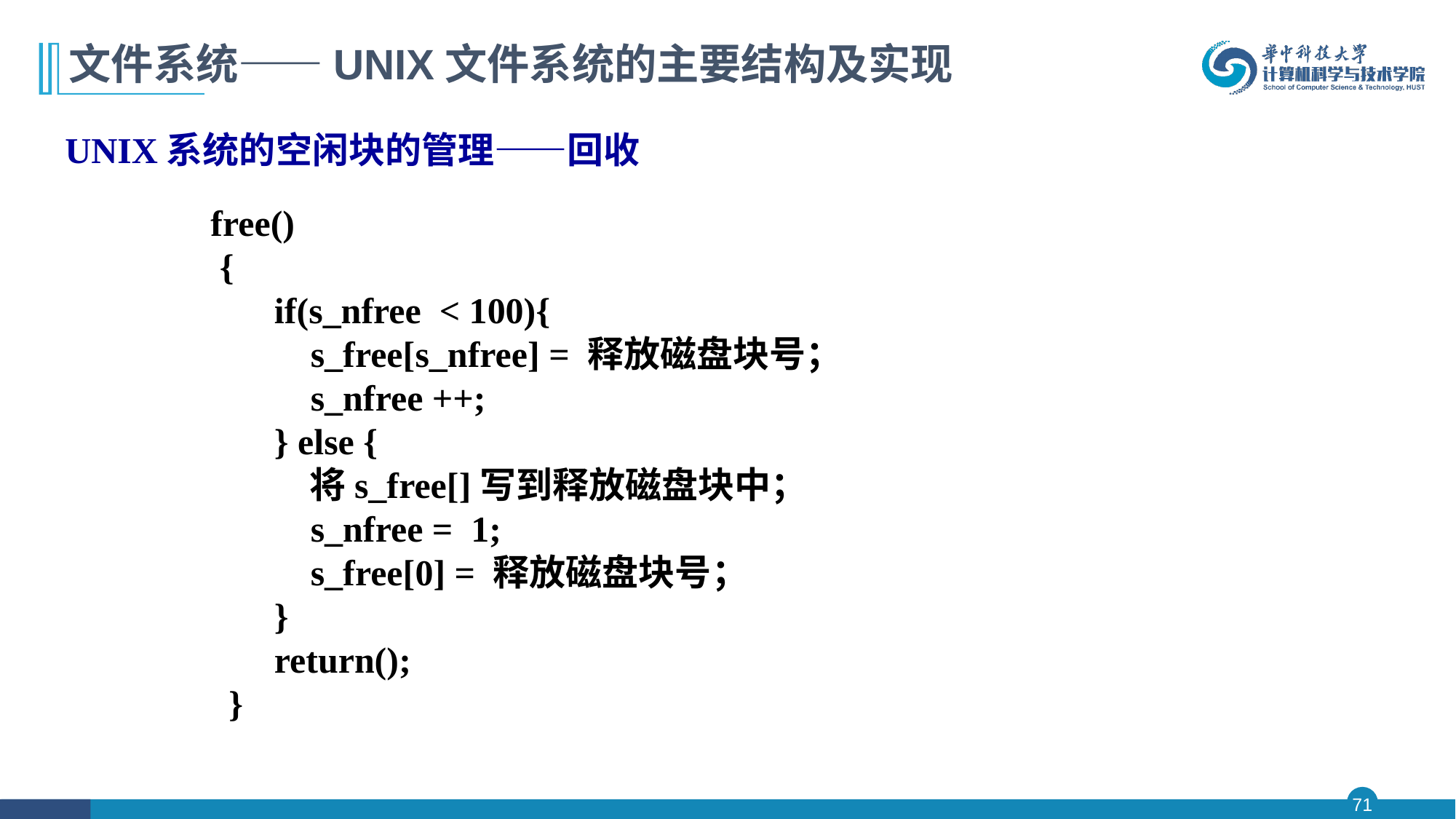

# 文件系统——UNIX文件系统的主要结构及实现
UNIX系统的空闲块的管理——回收
free()
 {
       if(s_nfree  < 100){
           s_free[s_nfree] = 释放磁盘块号；
           s_nfree ++;
       } else {
           将s_free[]写到释放磁盘块中；
           s_nfree =  1;
           s_free[0] = 释放磁盘块号；
       }
       return();
  }